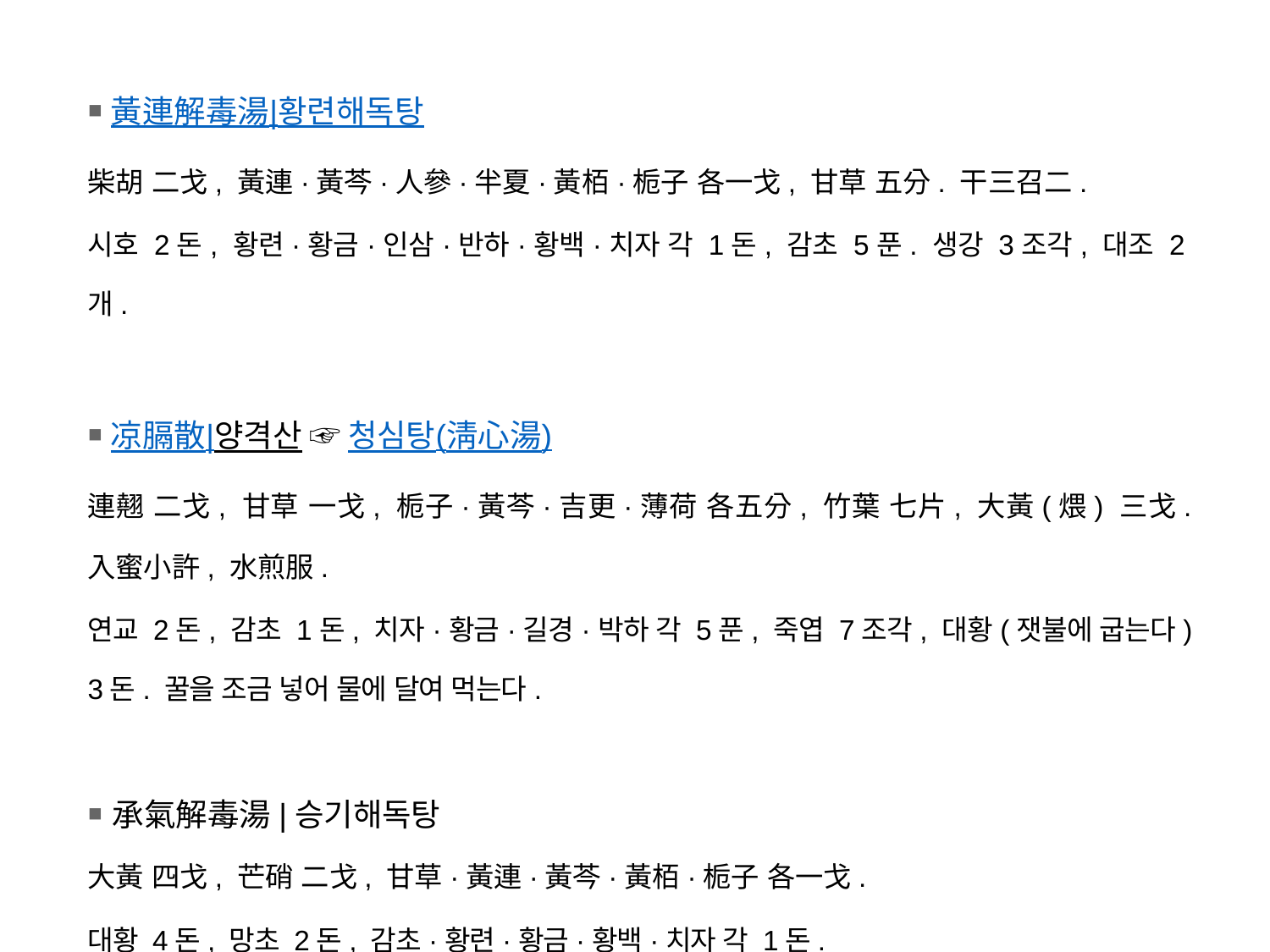

￭ 黃連解毒湯|황련해독탕
柴胡 二戈, 黃連·黃芩·人參·半夏·黃栢·栀子 各一戈, 甘草 五分. 干三召二.
시호 2돈, 황련·황금·인삼·반하·황백·치자 각 1돈, 감초 5푼. 생강 3조각, 대조 2개.

￭ 凉膈散|양격산 ☞ 청심탕(淸心湯)
連翹 二戈, 甘草 一戈, 栀子·黃芩·吉更·薄荷 各五分, 竹葉 七片, 大黃(煨) 三戈. 入蜜小許, 水煎服.
연교 2돈, 감초 1돈, 치자·황금·길경·박하 각 5푼, 죽엽 7조각, 대황(잿불에 굽는다) 3돈. 꿀을 조금 넣어 물에 달여 먹는다.

￭ 承氣解毒湯|승기해독탕
大黃 四戈, 芒硝 二戈, 甘草·黃連·黃芩·黃栢·栀子 各一戈.
대황 4돈, 망초 2돈, 감초·황련·황금·황백·치자 각 1돈.